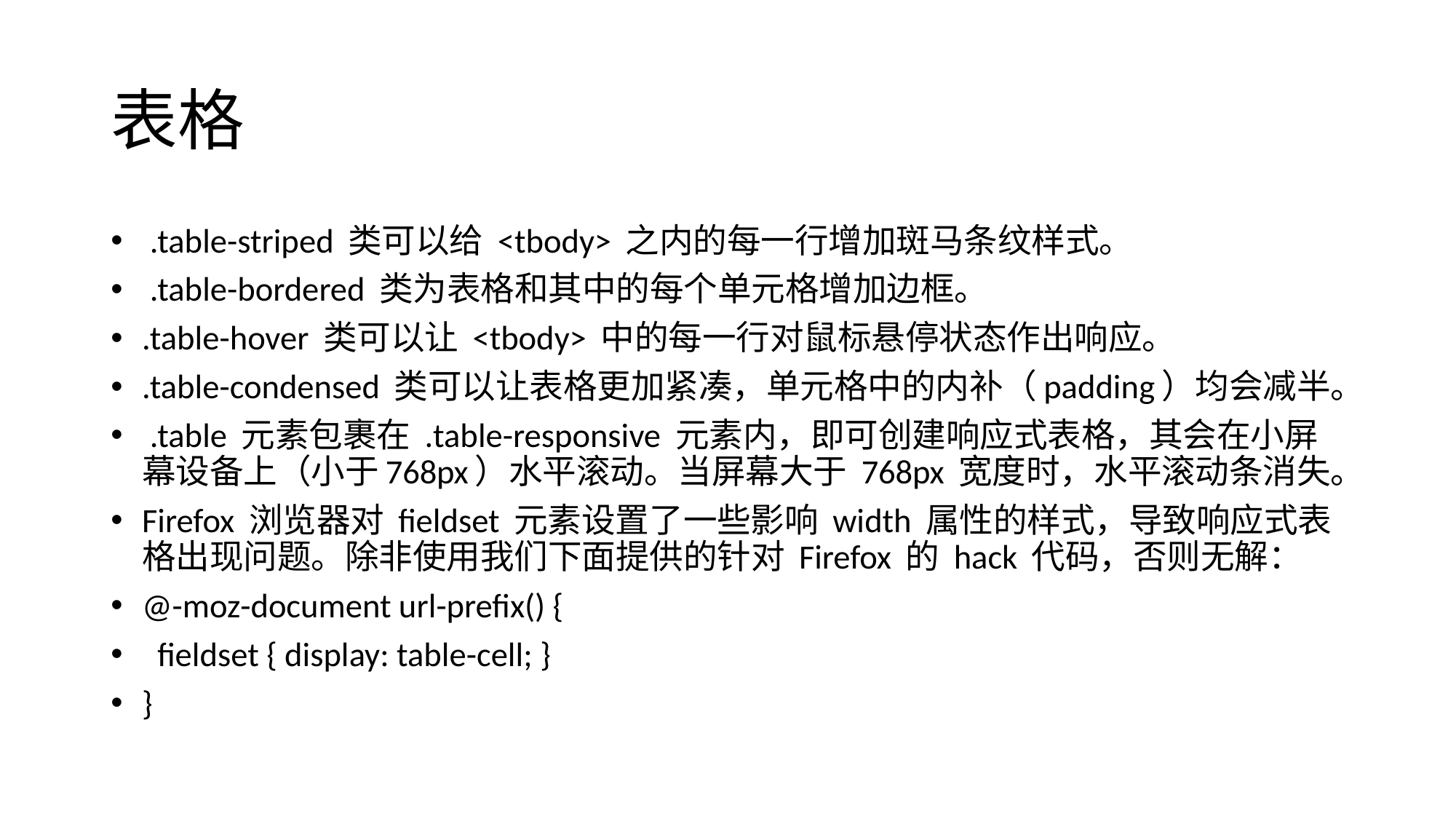

# 表格
 .table-striped 类可以给 <tbody> 之内的每一行增加斑马条纹样式。
 .table-bordered 类为表格和其中的每个单元格增加边框。
.table-hover 类可以让 <tbody> 中的每一行对鼠标悬停状态作出响应。
.table-condensed 类可以让表格更加紧凑，单元格中的内补（padding）均会减半。
 .table 元素包裹在 .table-responsive 元素内，即可创建响应式表格，其会在小屏幕设备上（小于768px）水平滚动。当屏幕大于 768px 宽度时，水平滚动条消失。
Firefox 浏览器对 fieldset 元素设置了一些影响 width 属性的样式，导致响应式表格出现问题。除非使用我们下面提供的针对 Firefox 的 hack 代码，否则无解：
@-moz-document url-prefix() {
  fieldset { display: table-cell; }
}